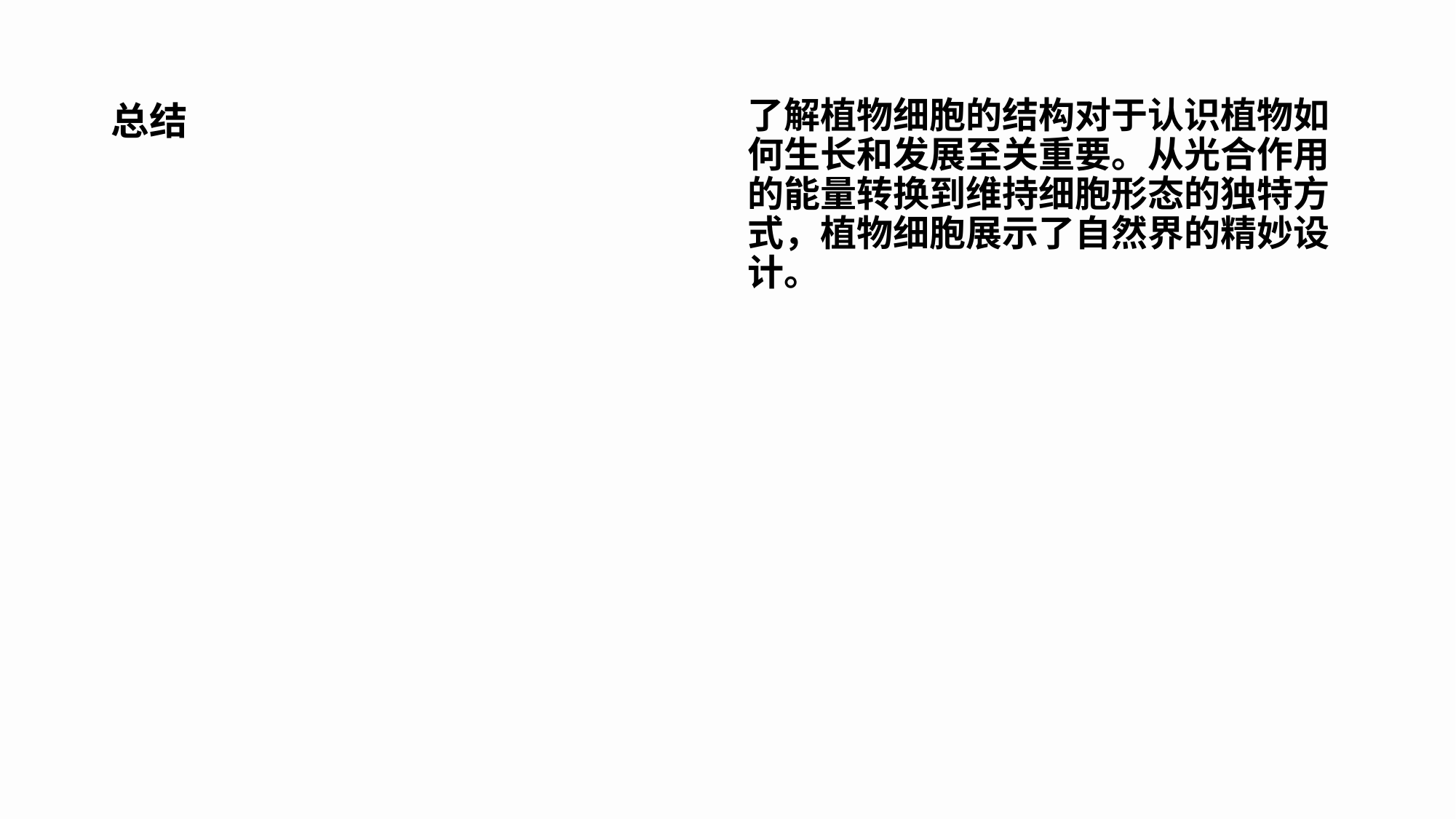

# 总结

了解植物细胞的结构对于认识植物如何生长和发展至关重要。从光合作用的能量转换到维持细胞形态的独特方式，植物细胞展示了自然界的精妙设计。